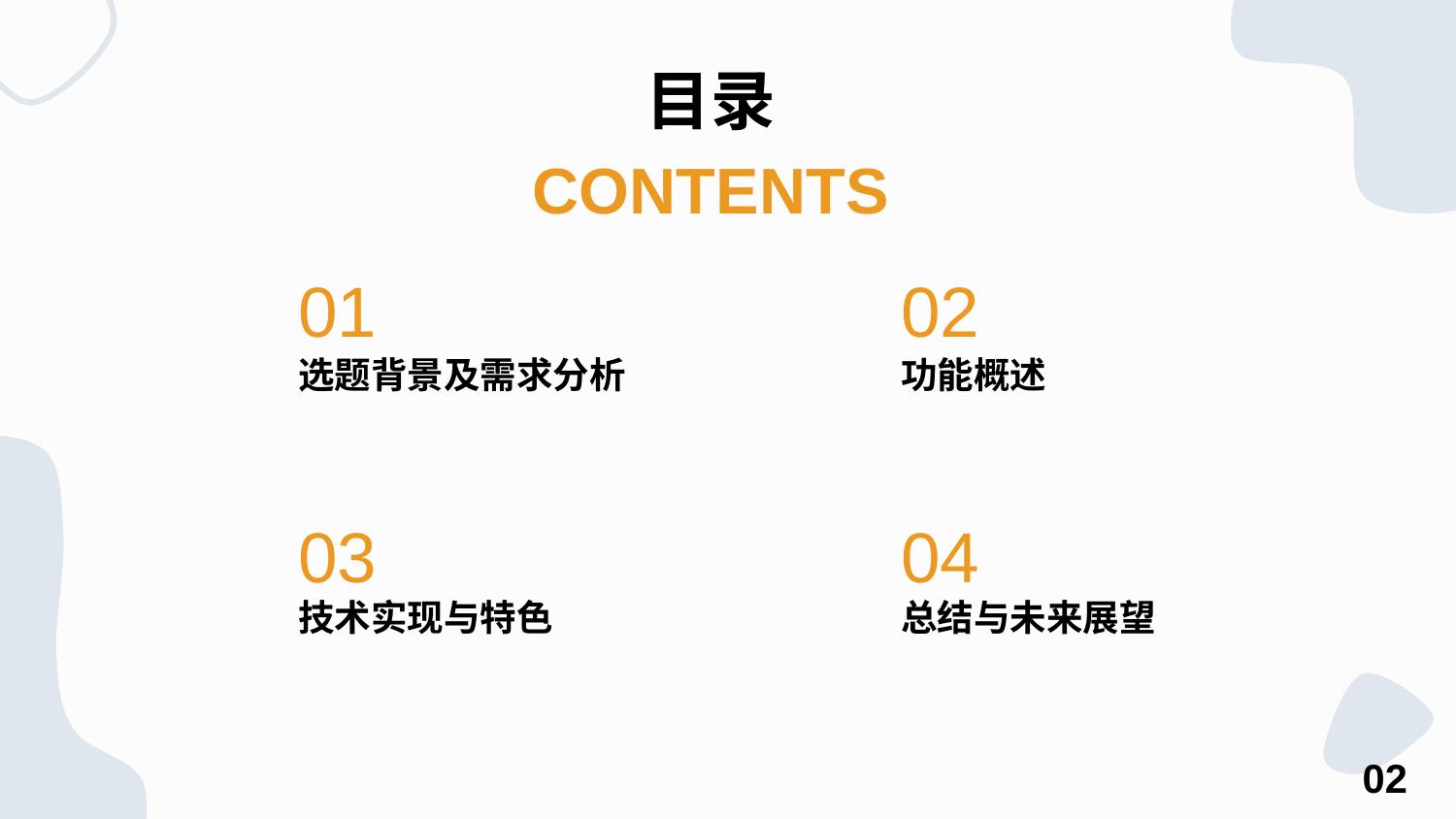

目录
CONTENTS
01
02
# 选题背景及需求分析
功能概述
03
04
技术实现与特色
总结与未来展望
02